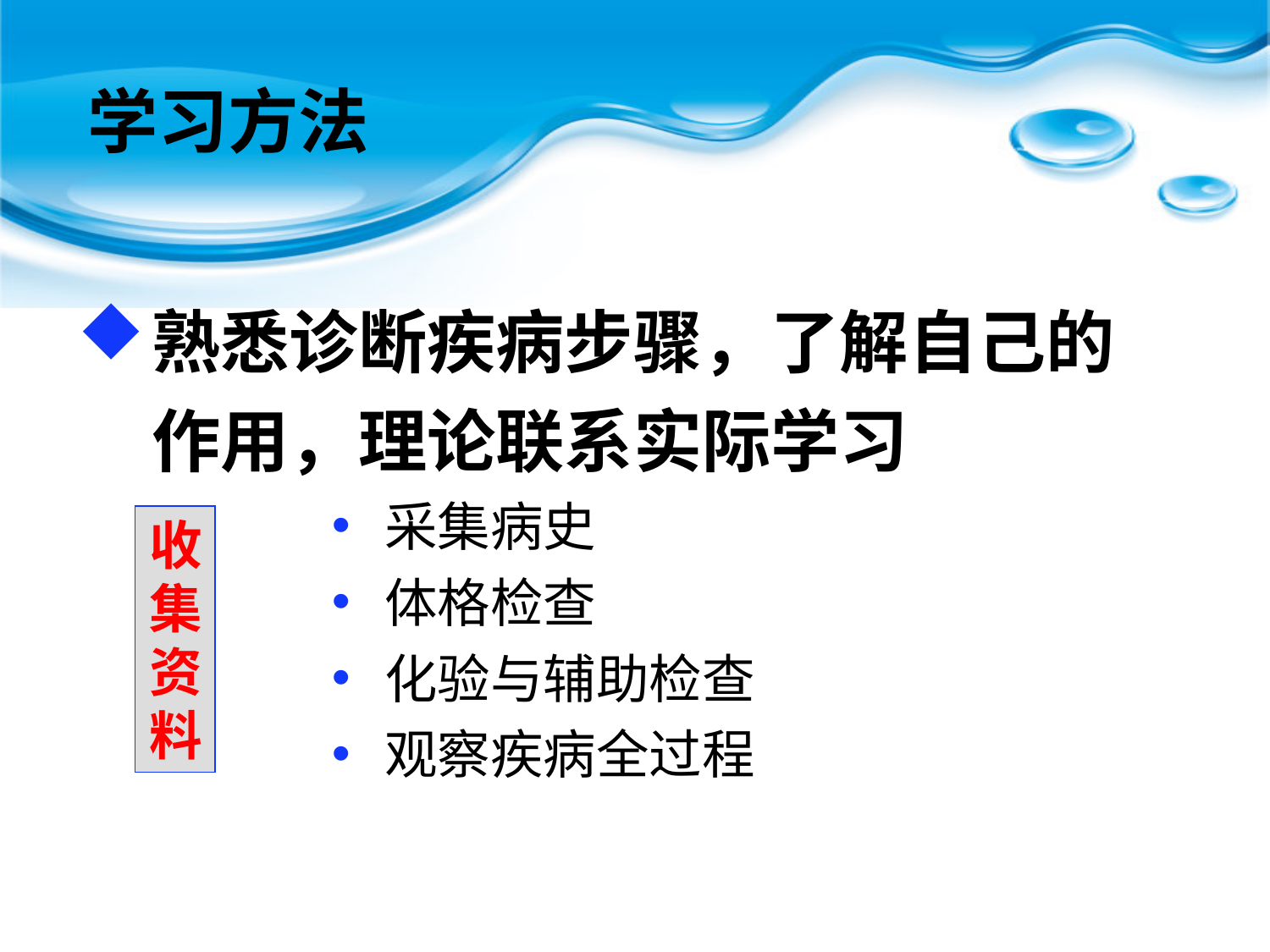

学习方法
熟悉诊断疾病步骤，了解自己的
作用，理论联系实际学习
采集病史
体格检查
化验与辅助检查
观察疾病全过程
收集资料